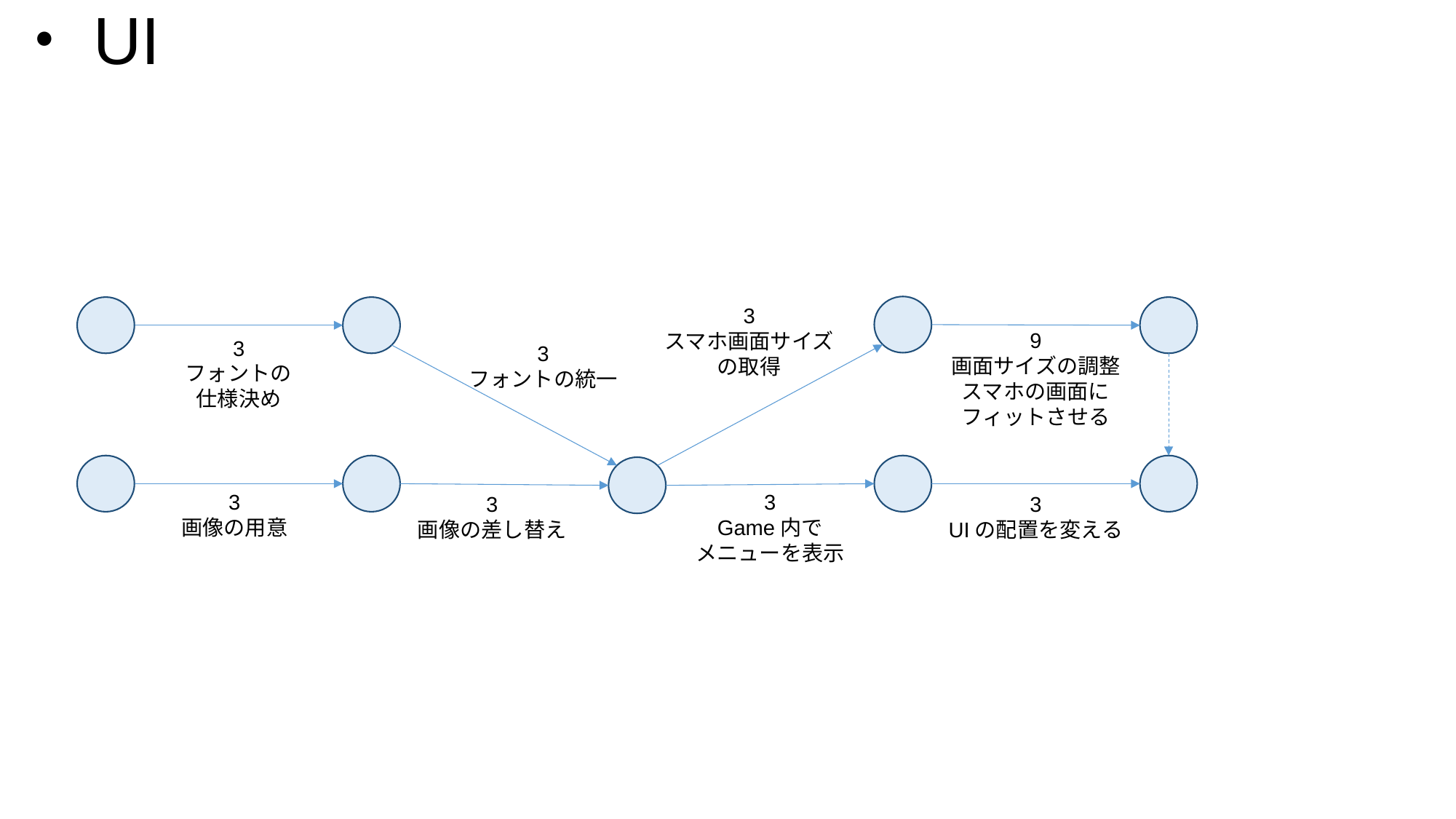

# ・UI

3
スマホ画面サイズの取得
9
画面サイズの調整
スマホの画面にフィットさせる
3
フォントの
仕様決め
3
フォントの統一

3
画像の用意
3
Game内で
メニューを表示
3
画像の差し替え
3
UIの配置を変える